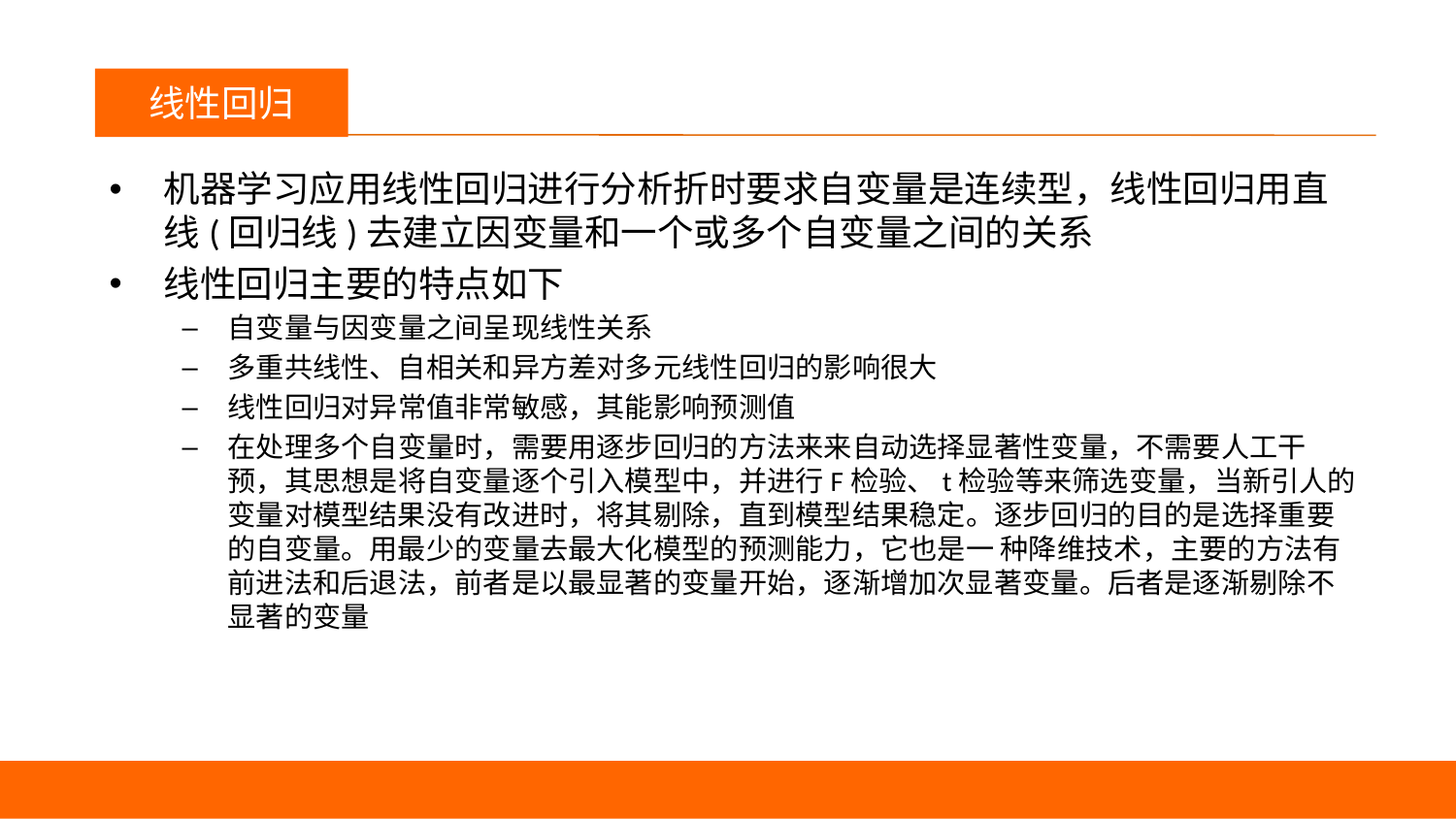

议程
线性回归

机器学习应用线性回归进行分析折时要求自变量是连续型，线性回归用直线(回归线)去建立因变量和一个或多个自变量之间的关系
线性回归主要的特点如下
自变量与因变量之间呈现线性关系
多重共线性、自相关和异方差对多元线性回归的影响很大
线性回归对异常值非常敏感，其能影响预测值
在处理多个自变量时，需要用逐步回归的方法来来自动选择显著性变量，不需要人工干预，其思想是将自变量逐个引入模型中，并进行F检验、t检验等来筛选变量，当新引人的变量对模型结果没有改进时，将其剔除，直到模型结果稳定。逐步回归的目的是选择重要的自变量。用最少的变量去最大化模型的预测能力，它也是一 种降维技术，主要的方法有前进法和后退法，前者是以最显著的变量开始，逐渐增加次显著变量。后者是逐渐剔除不显著的变量